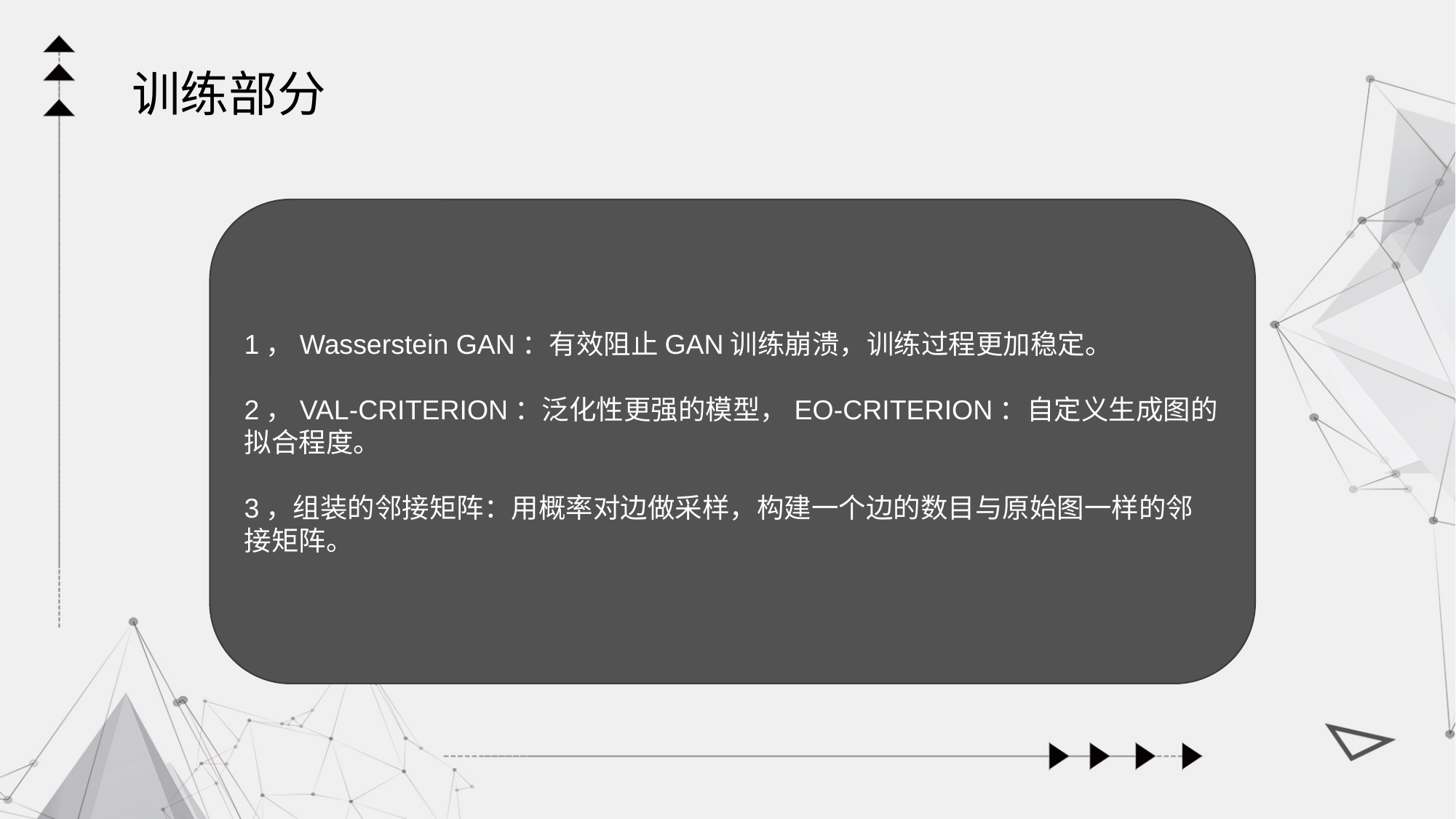

训练部分
1，Wasserstein GAN：有效阻止GAN训练崩溃，训练过程更加稳定。

2，VAL-CRITERION：泛化性更强的模型，EO-CRITERION：自定义生成图的拟合程度。

3，组装的邻接矩阵：用概率对边做采样，构建一个边的数目与原始图一样的邻接矩阵。